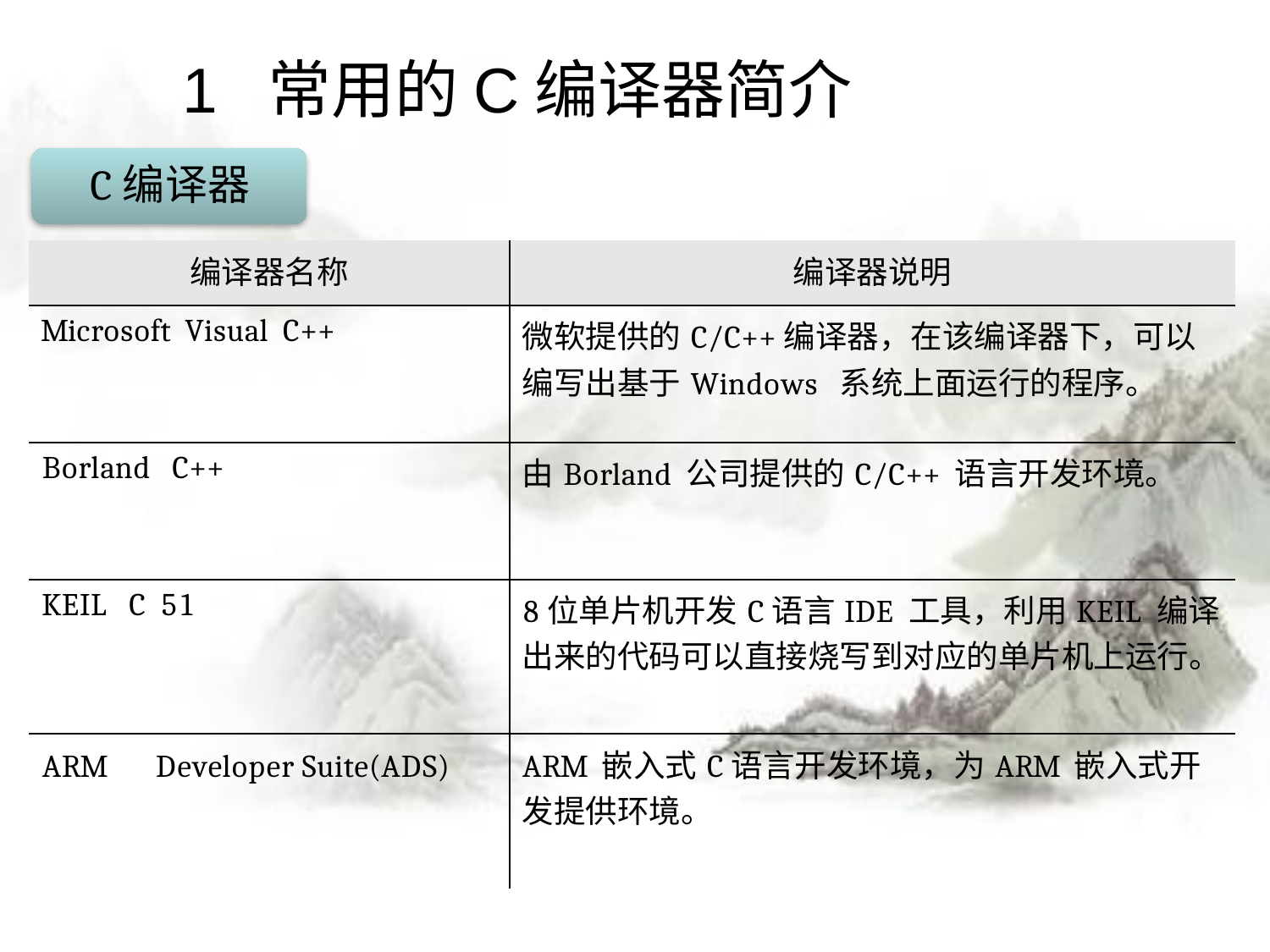

# 1  常用的C编译器简介
C编译器
| 编译器名称 | 编译器说明 |
| --- | --- |
| Microsoft Visual C++ | 微软提供的C/C++编译器，在该编译器下，可以编写出基于Windows 系统上面运行的程序。 |
| Borland C++ | 由Borland 公司提供的C/C++ 语言开发环境。 |
| KEIL C 51 | 8位单片机开发C语言IDE 工具，利用KEIL 编译出来的代码可以直接烧写到对应的单片机上运行。 |
| ARM　Developer Suite(ADS) | ARM 嵌入式C语言开发环境，为ARM 嵌入式开发提供环境。 |